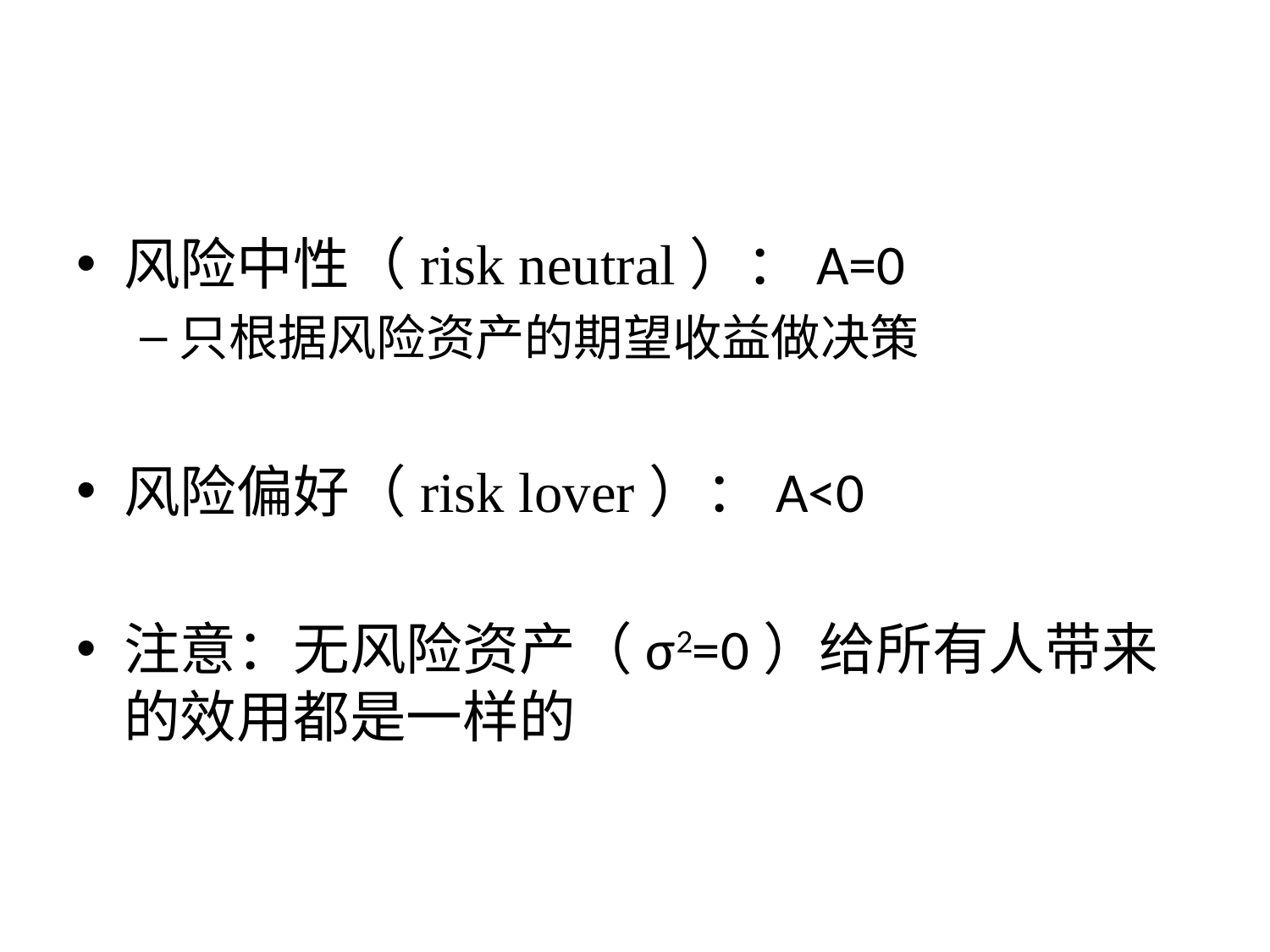

#
风险中性（risk neutral）：A=0
只根据风险资产的期望收益做决策

风险偏好（risk lover）：A<0

注意：无风险资产（σ2=0）给所有人带来的效用都是一样的